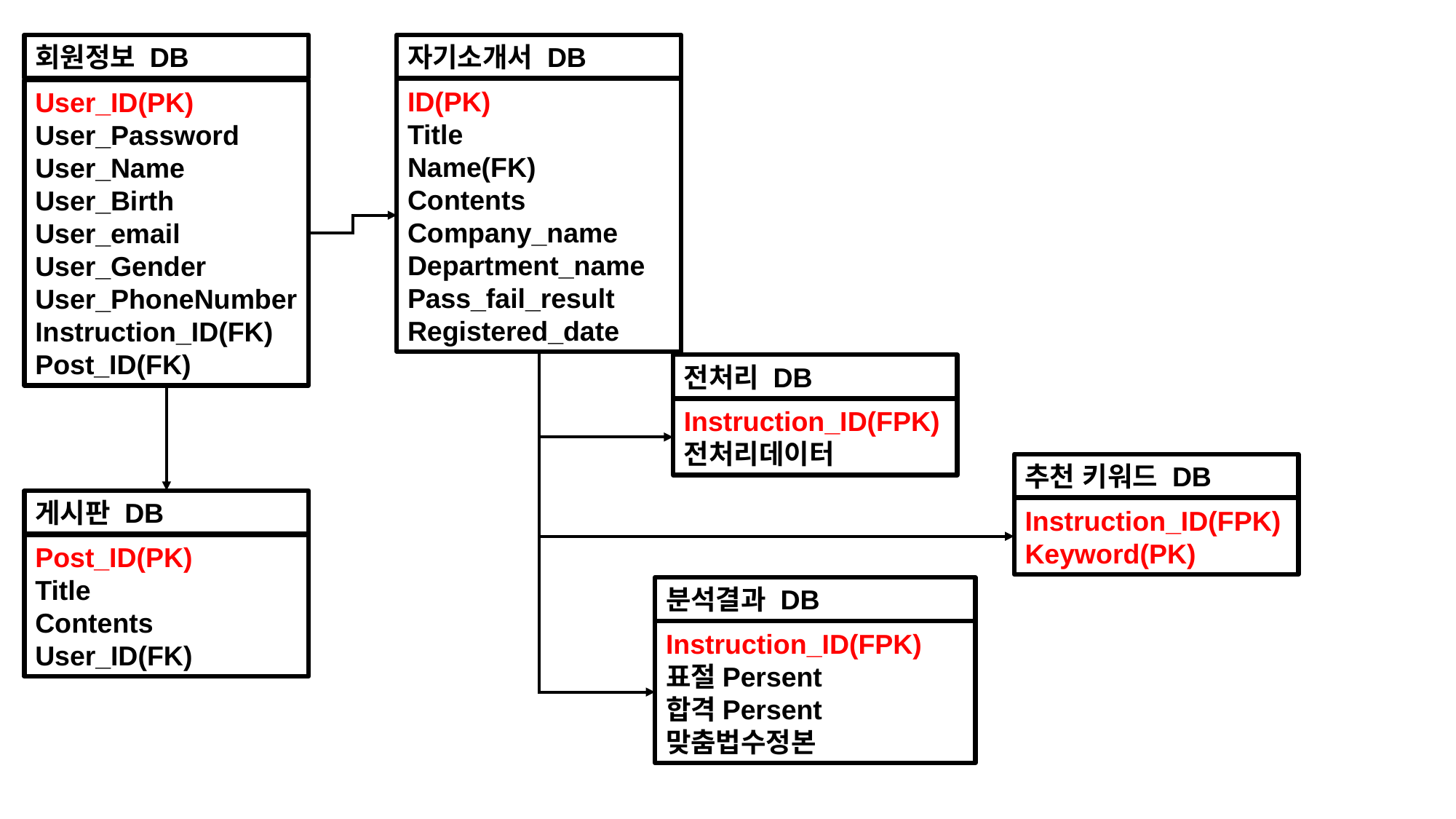

회원정보 DB
User_ID(PK)
User_Password
User_Name
User_Birth
User_email
User_Gender
User_PhoneNumber
Instruction_ID(FK)
Post_ID(FK)
자기소개서 DB
ID(PK)
Title
Name(FK)
Contents
Company_name
Department_name
Pass_fail_result
Registered_date
전처리 DB
Instruction_ID(FPK)
전처리데이터
추천 키워드 DB
Instruction_ID(FPK)
Keyword(PK)
게시판 DB
Post_ID(PK)
Title
Contents
User_ID(FK)
분석결과 DB
Instruction_ID(FPK)
표절Persent
합격Persent
맞춤법수정본